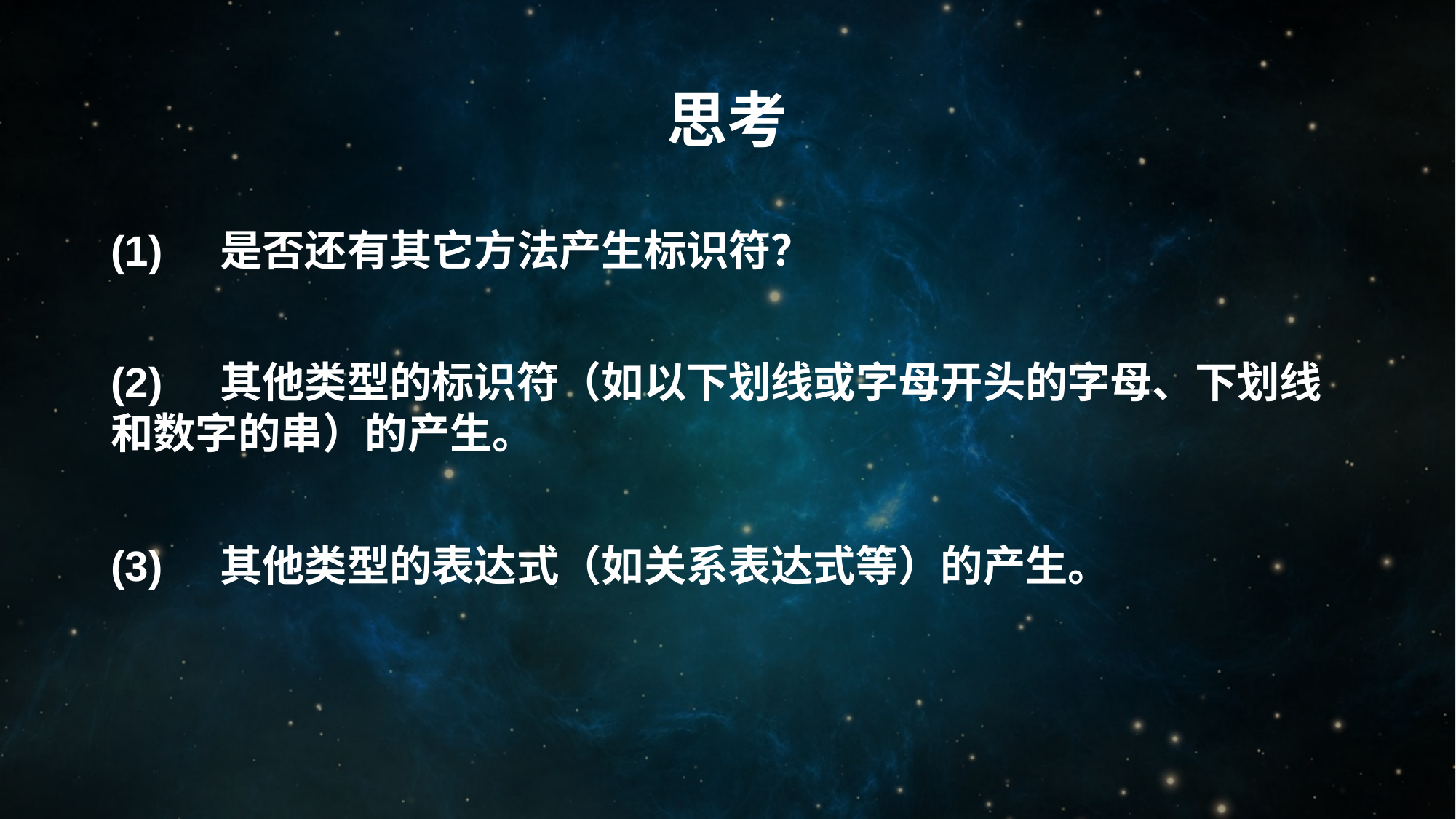

# 思考
(1)	是否还有其它方法产生标识符？

(2)	其他类型的标识符（如以下划线或字母开头的字母、下划线和数字的串）的产生。

(3)	其他类型的表达式（如关系表达式等）的产生。